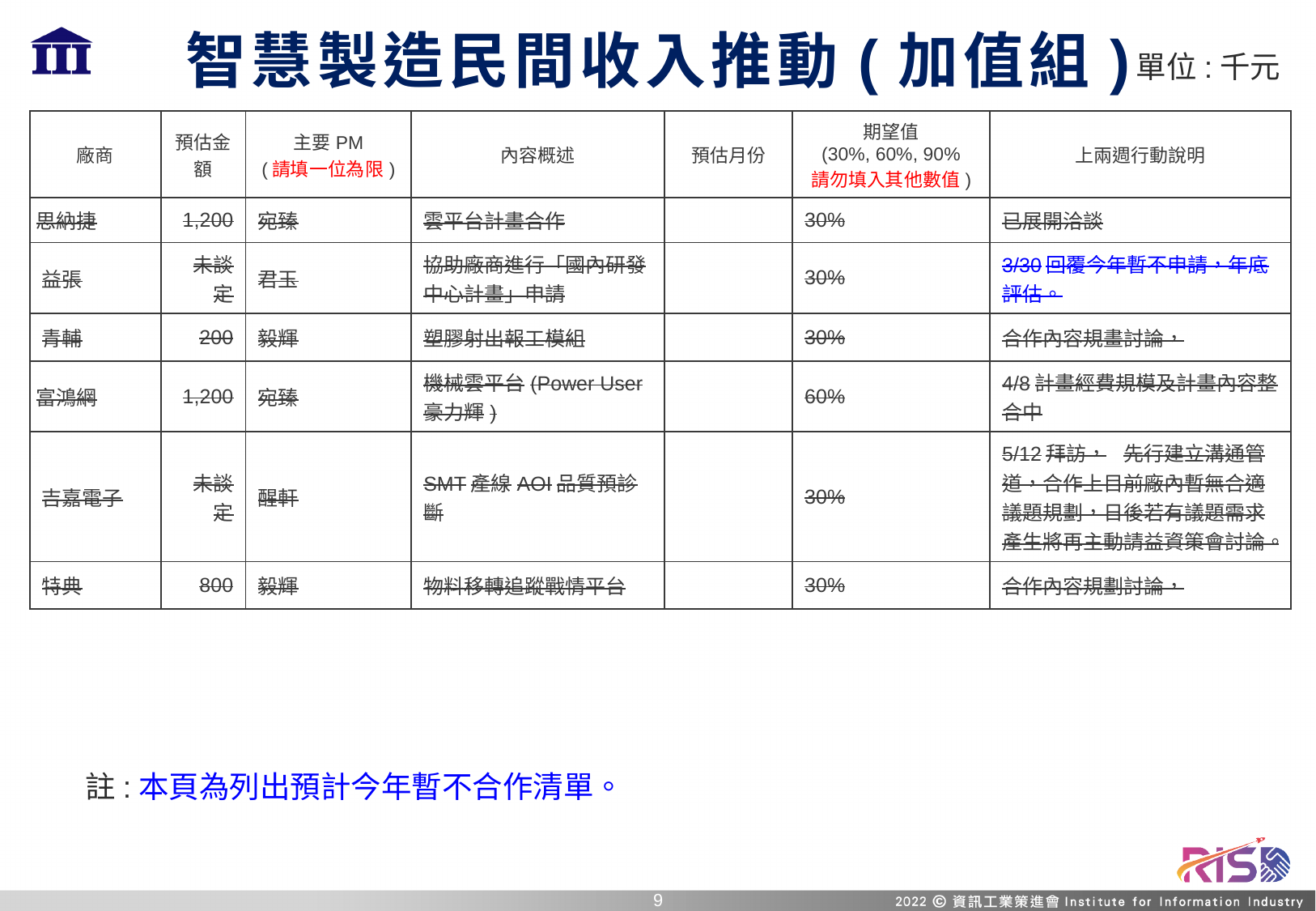

# 智慧製造民間收入推動(加值組)
單位:千元
| 廠商 | 預估金額 | 主要PM (請填一位為限) | 內容概述 | 預估月份 | 期望值 (30%, 60%, 90% 請勿填入其他數值) | 上兩週行動說明 |
| --- | --- | --- | --- | --- | --- | --- |
| 思納捷 | 1,200 | 宛臻 | 雲平台計畫合作 |  | 30% | 已展開洽談 |
| 益張 | 未談定 | 君玉 | 協助廠商進行「國內研發中心計畫」申請 |  | 30% | 3/30回覆今年暫不申請，年底評估。 |
| 青輔 | 200 | 毅輝 | 塑膠射出報工模組 |  | 30% | 合作內容規畫討論， |
| 富鴻網 | 1,200 | 宛臻 | 機械雲平台(Power User 豪力輝) |  | 60% | 4/8計畫經費規模及計畫內容整合中 |
| 吉嘉電子 | 未談定 | 醒軒 | SMT產線AOI品質預診斷 |  | 30% | 5/12拜訪， 先行建立溝通管道，合作上目前廠內暫無合適議題規劃，日後若有議題需求產生將再主動請益資策會討論。 |
| 特典 | 800 | 毅輝 | 物料移轉追蹤戰情平台 |  | 30% | 合作內容規劃討論， |
註:本頁為列出預計今年暫不合作清單。
9